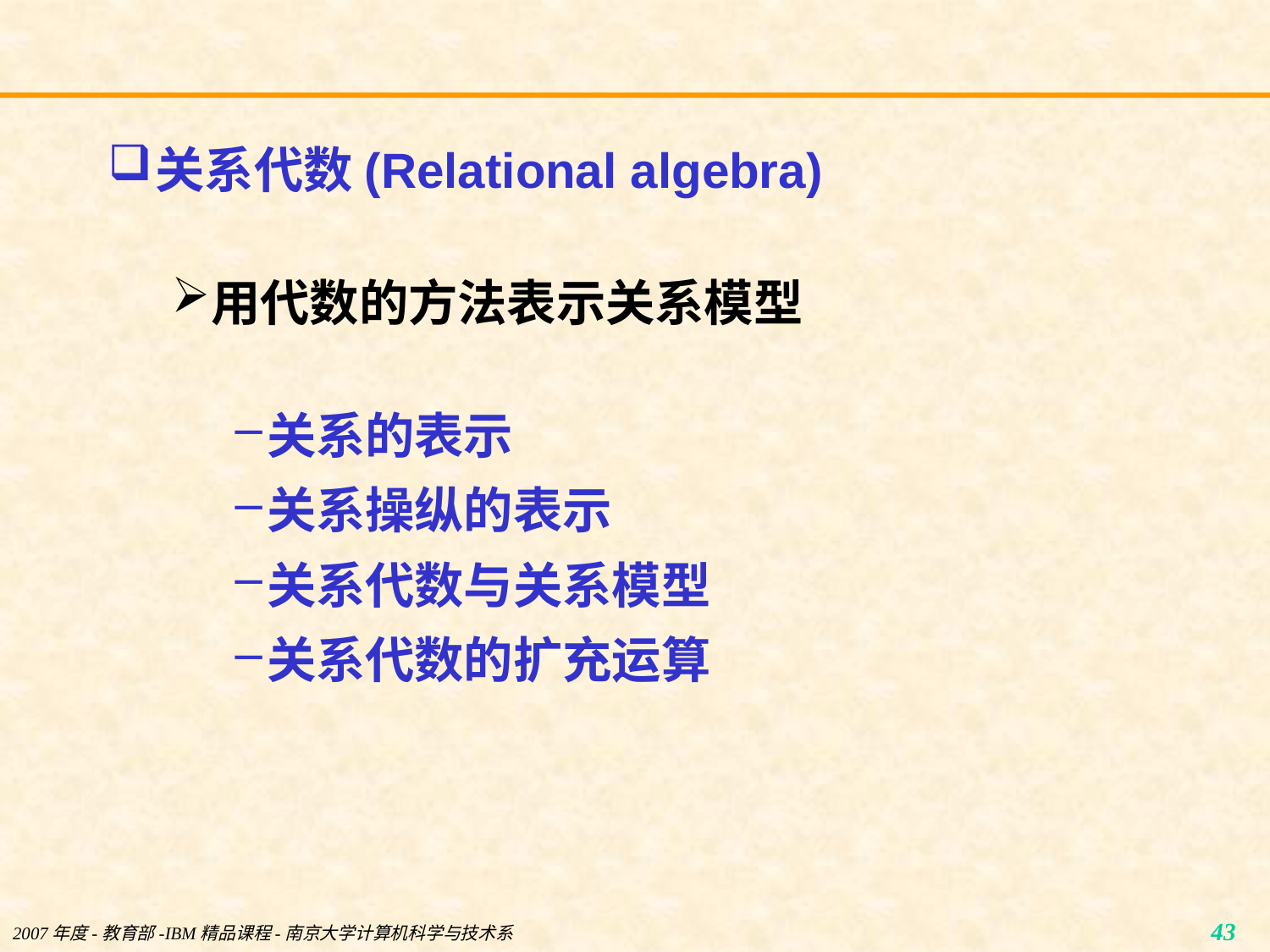

关系代数(Relational algebra)

用代数的方法表示关系模型

关系的表示
关系操纵的表示
关系代数与关系模型
关系代数的扩充运算
43
2007年度-教育部-IBM精品课程-南京大学计算机科学与技术系